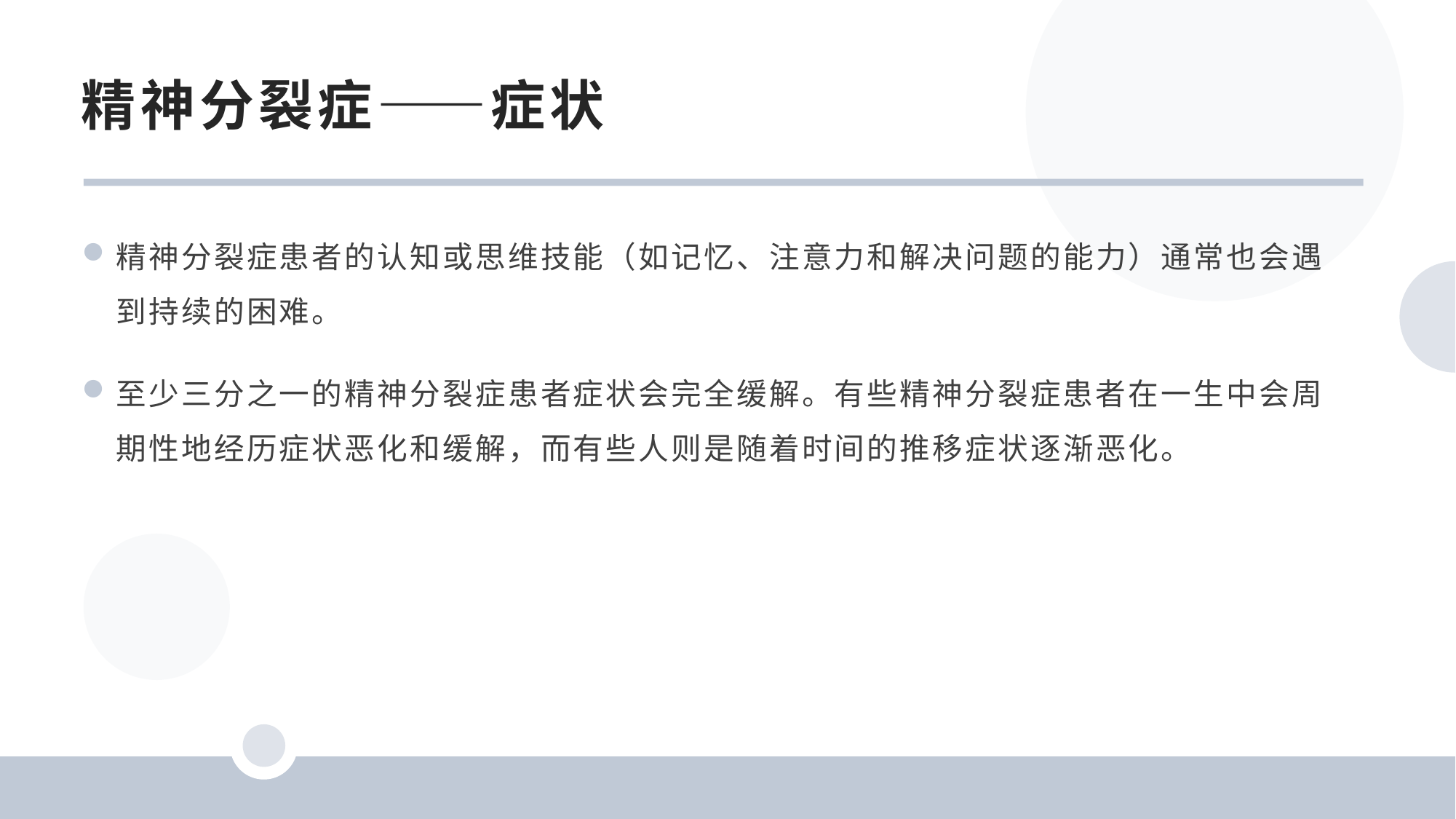

精神分裂症——症状

精神分裂症患者的认知或思维技能（如记忆、注意力和解决问题的能力）通常也会遇到持续的困难。
至少三分之一的精神分裂症患者症状会完全缓解。有些精神分裂症患者在一生中会周期性地经历症状恶化和缓解，而有些人则是随着时间的推移症状逐渐恶化。